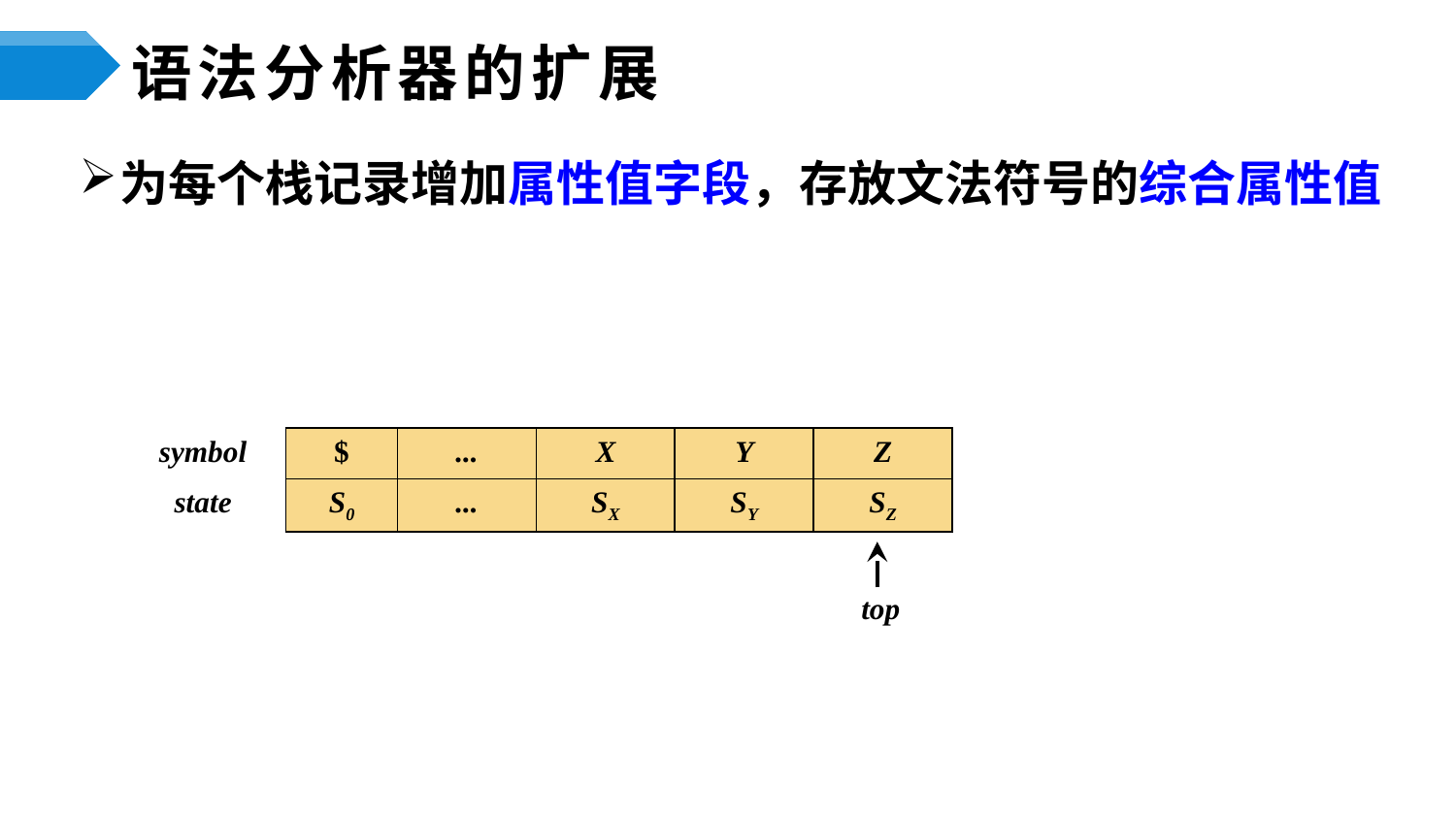

# 语法分析器的扩展

为每个栈记录增加属性值字段，存放文法符号的综合属性值

| Value |  | ... | X.x | Y.y | Z.z |
| --- | --- | --- | --- | --- | --- |
| symbol | $ | ... | X | Y | Z |
| state | S0 | ... | SX | SY | SZ |
top